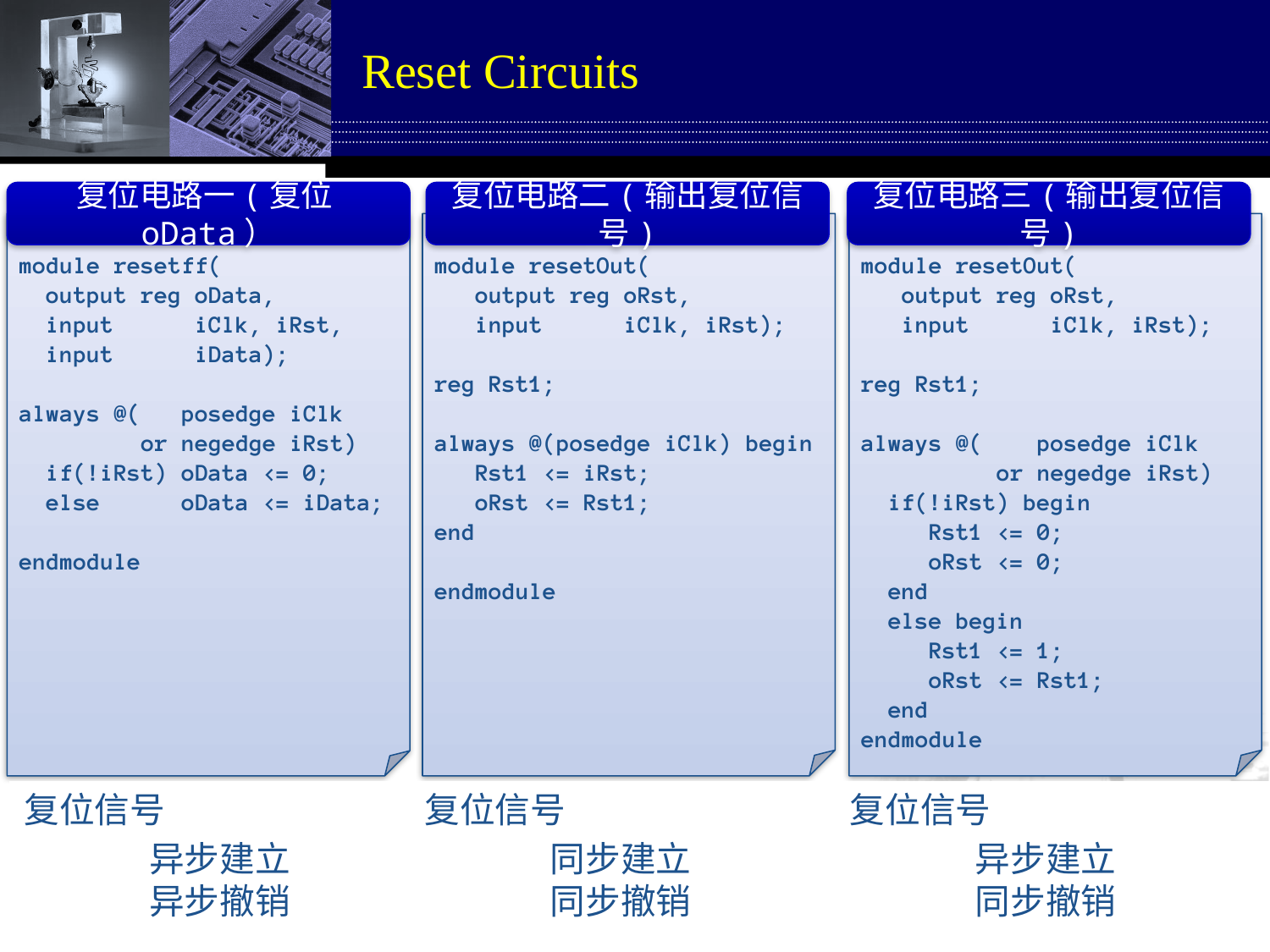

# Reset Circuits

复位电路一(复位oData）
复位电路二(输出复位信号)
复位电路三(输出复位信号)

module resetff(
  output reg oData,
  input      iClk, iRst,
  input      iData);

always @(   posedge iClk
         or negedge iRst)
  if(!iRst) oData <= 0;
  else      oData <= iData;

endmodule

module resetOut(
   output reg oRst,
   input      iClk, iRst);

reg Rst1;

always @(posedge iClk) begin
   Rst1 <= iRst;
   oRst <= Rst1;
end

endmodule

module resetOut(
   output reg oRst,
   input      iClk, iRst);

reg Rst1;

always @(    posedge iClk
          or negedge iRst)
  if(!iRst) begin
     Rst1 <= 0;
     oRst <= 0;
  end
  else begin
     Rst1 <= 1;
     oRst <= Rst1;
  end
endmodule
复位信号
	异步建立
	异步撤销
复位信号
	同步建立
	同步撤销
复位信号
	异步建立
	同步撤销